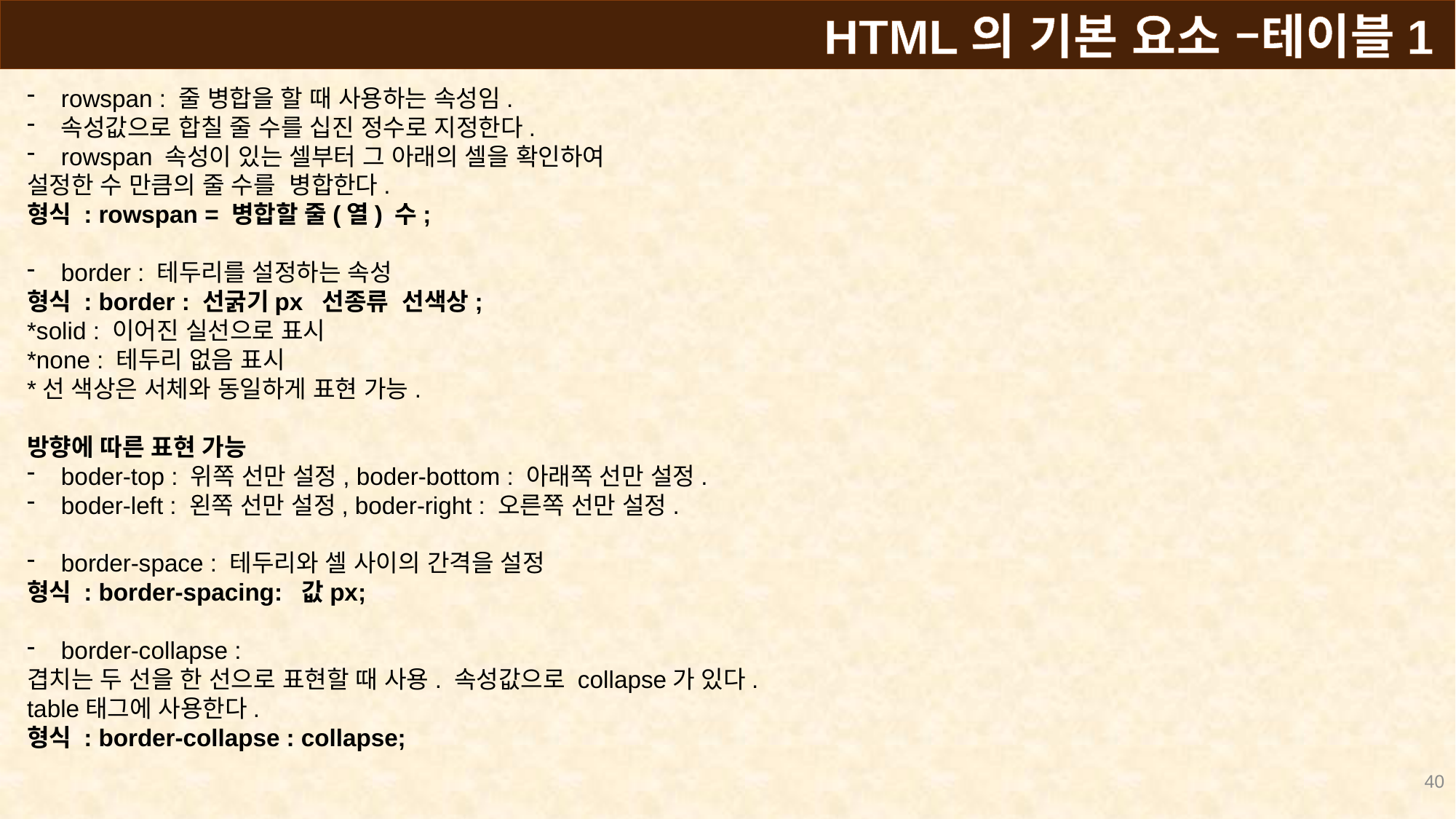

HTML의 기본 요소 –테이블1
rowspan : 줄 병합을 할 때 사용하는 속성임.
속성값으로 합칠 줄 수를 십진 정수로 지정한다.
rowspan 속성이 있는 셀부터 그 아래의 셀을 확인하여
설정한 수 만큼의 줄 수를  병합한다.
형식 : rowspan = 병합할 줄(열) 수;

border : 테두리를 설정하는 속성
형식 : border : 선굵기px  선종류  선색상;
*solid : 이어진 실선으로 표시
*none : 테두리 없음 표시
*선 색상은 서체와 동일하게 표현 가능.

방향에 따른 표현 가능
boder-top : 위쪽 선만 설정, boder-bottom : 아래쪽 선만 설정.
boder-left : 왼쪽 선만 설정, boder-right : 오른쪽 선만 설정.

border-space : 테두리와 셀 사이의 간격을 설정
형식 : border-spacing:  값px;

border-collapse :
겹치는 두 선을 한 선으로 표현할 때 사용. 속성값으로 collapse가 있다.
table태그에 사용한다.
형식 : border-collapse : collapse;

40